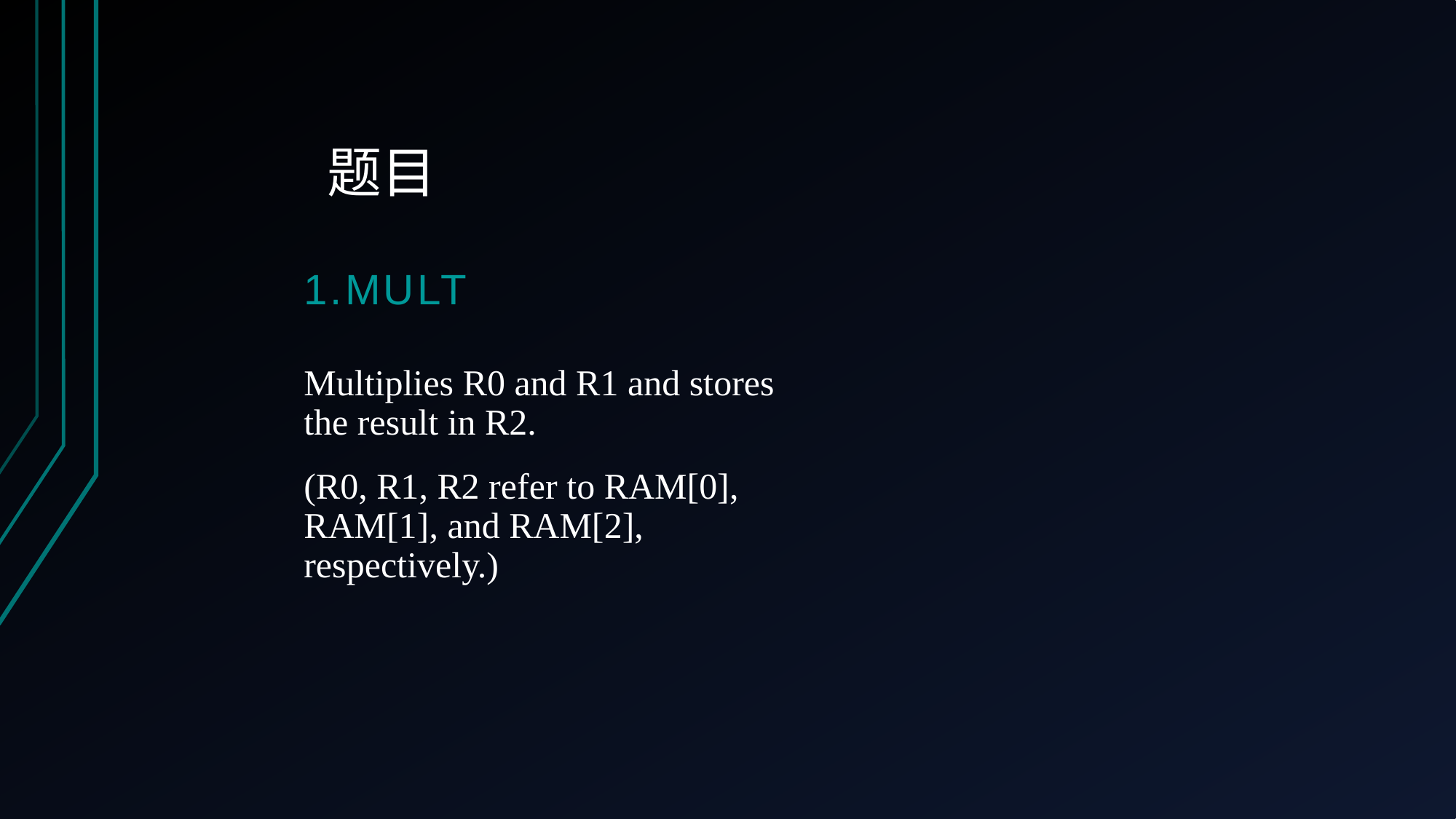

# 题目
1.mult
Multiplies R0 and R1 and stores the result in R2.
(R0, R1, R2 refer to RAM[0], RAM[1], and RAM[2], respectively.)